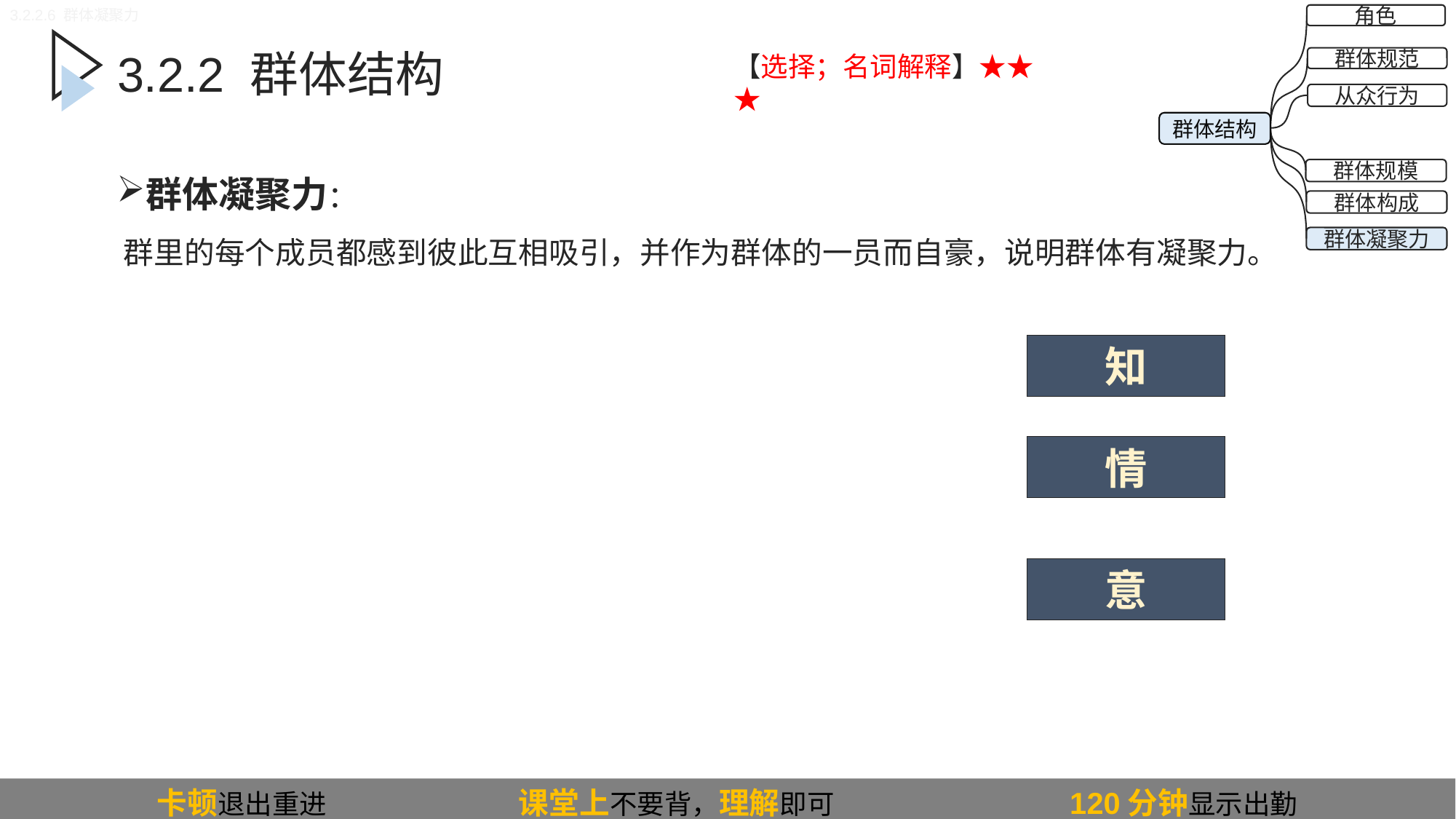

3.2.2.6 群体凝聚力
角色
群体规范
从众行为
群体规模
群体构成
群体凝聚力
群体结构
【选择；名词解释】★★★
3.2.2 群体结构
群体凝聚力：
      群里的每个成员都感到彼此互相吸引，并作为群体的一员而自豪，说明群体有凝聚力。
知
情
意